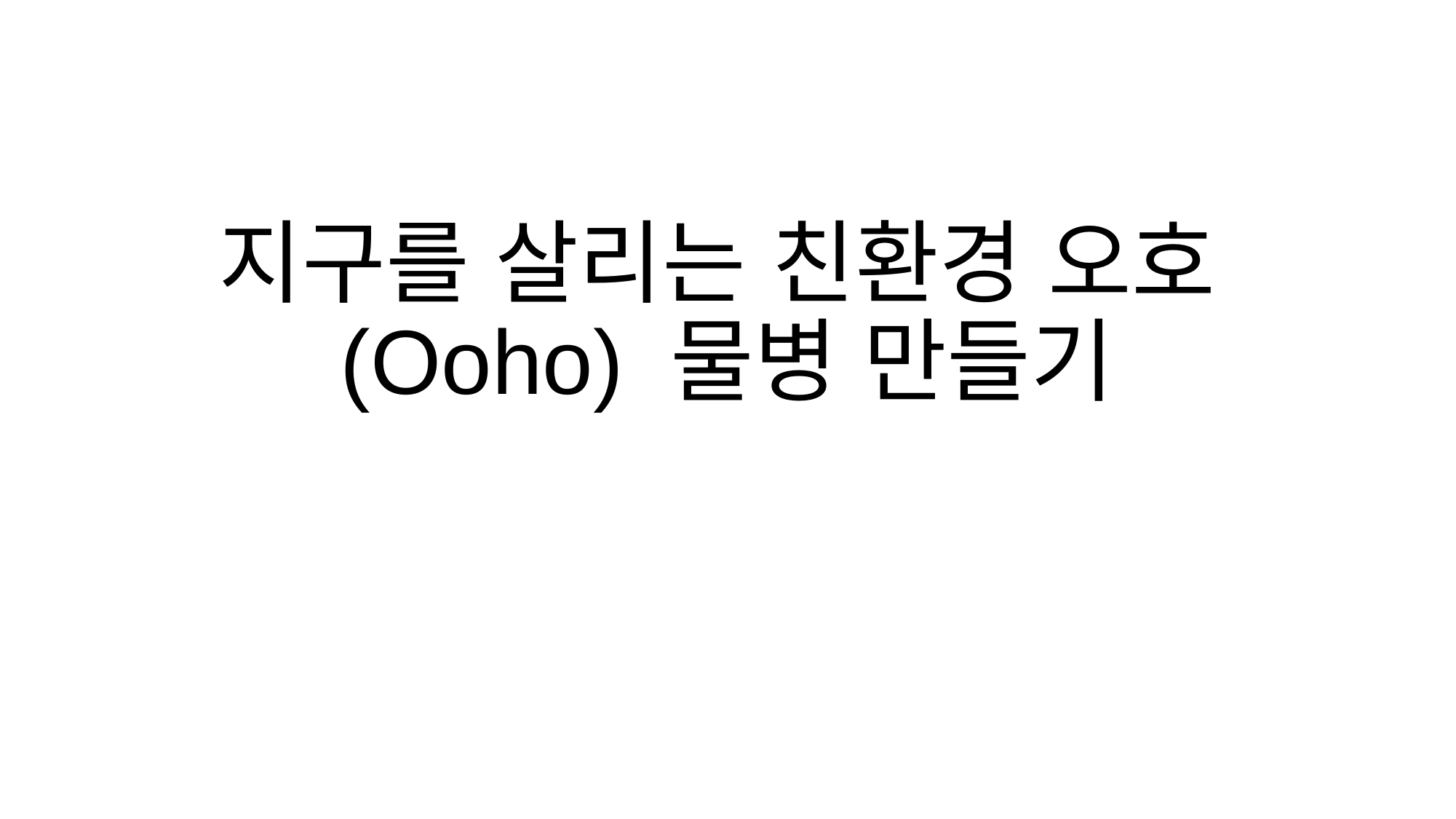

# 지구를 살리는 친환경 오호(Ooho) 물병 만들기